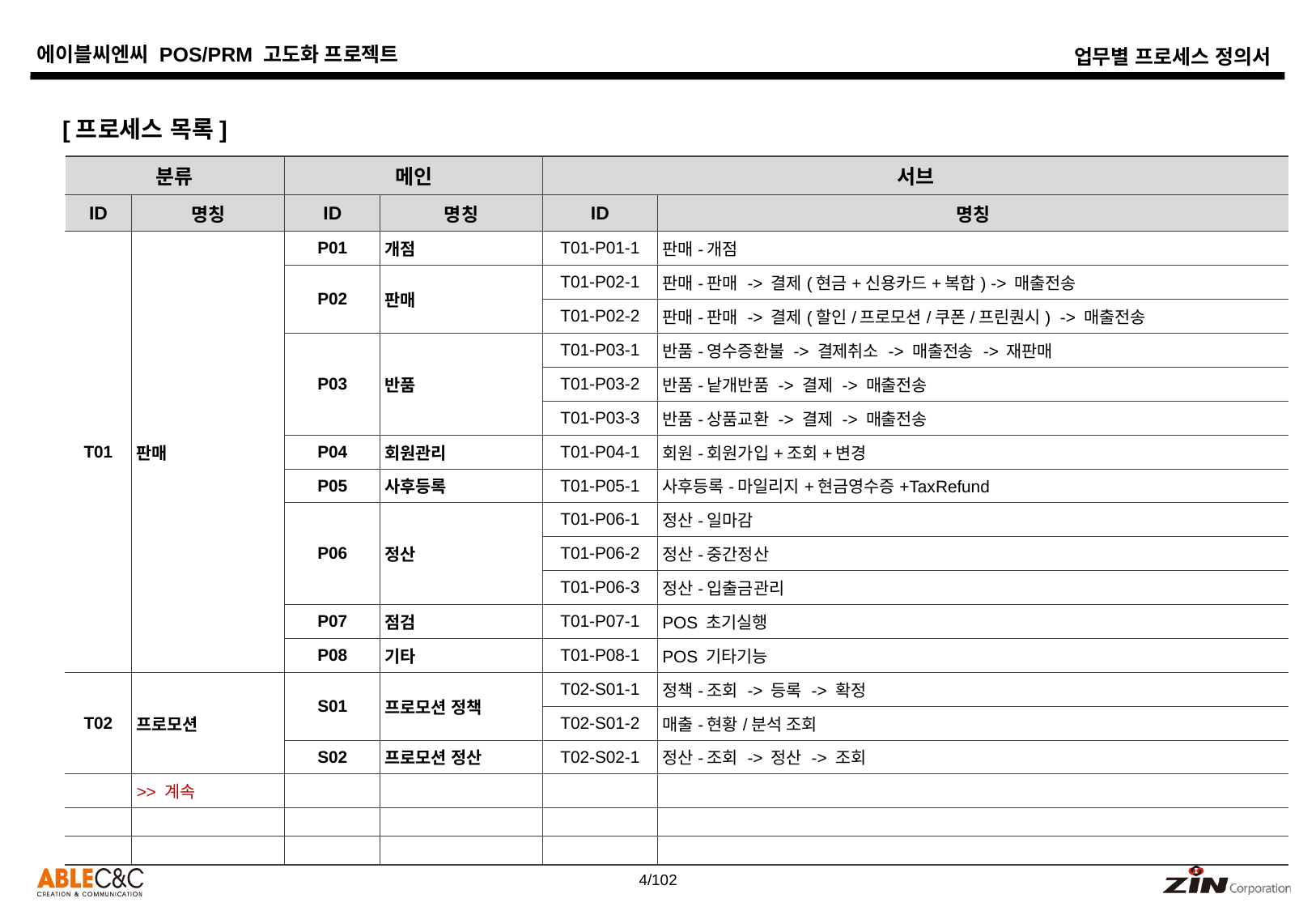

[프로세스 목록]
| 분류 |  | 메인 |  | 서브 |  |
| --- | --- | --- | --- | --- | --- |
| ID | 명칭 | ID | 명칭 | ID | 명칭 |
| T01 | 판매 | P01 | 개점 | T01-P01-1 | 판매-개점 |
|  |  | P02 | 판매 | T01-P02-1 | 판매-판매 -> 결제(현금+신용카드+복합) -> 매출전송 |
|  |  |  |  | T01-P02-2 | 판매-판매 -> 결제(할인/프로모션/쿠폰/프린퀀시) -> 매출전송 |
|  |  | P03 | 반품 | T01-P03-1 | 반품-영수증환불 -> 결제취소 -> 매출전송 -> 재판매 |
|  |  |  |  | T01-P03-2 | 반품-낱개반품 -> 결제 -> 매출전송 |
|  |  |  |  | T01-P03-3 | 반품-상품교환 -> 결제 -> 매출전송 |
|  |  | P04 | 회원관리 | T01-P04-1 | 회원-회원가입+조회+변경 |
|  |  | P05 | 사후등록 | T01-P05-1 | 사후등록-마일리지+현금영수증+TaxRefund |
|  |  | P06 | 정산 | T01-P06-1 | 정산-일마감 |
|  |  |  |  | T01-P06-2 | 정산-중간정산 |
|  |  |  |  | T01-P06-3 | 정산-입출금관리 |
|  |  | P07 | 점검 | T01-P07-1 | POS 초기실행 |
|  |  | P08 | 기타 | T01-P08-1 | POS 기타기능 |
| T02 | 프로모션 | S01 | 프로모션 정책 | T02-S01-1 | 정책-조회 -> 등록 -> 확정 |
|  |  |  |  | T02-S01-2 | 매출-현황/분석 조회 |
|  |  | S02 | 프로모션 정산 | T02-S02-1 | 정산-조회 -> 정산 -> 조회 |
|  | >> 계속 |  |  |  |  |
|  |  |  |  |  |  |
|  |  |  |  |  |  |